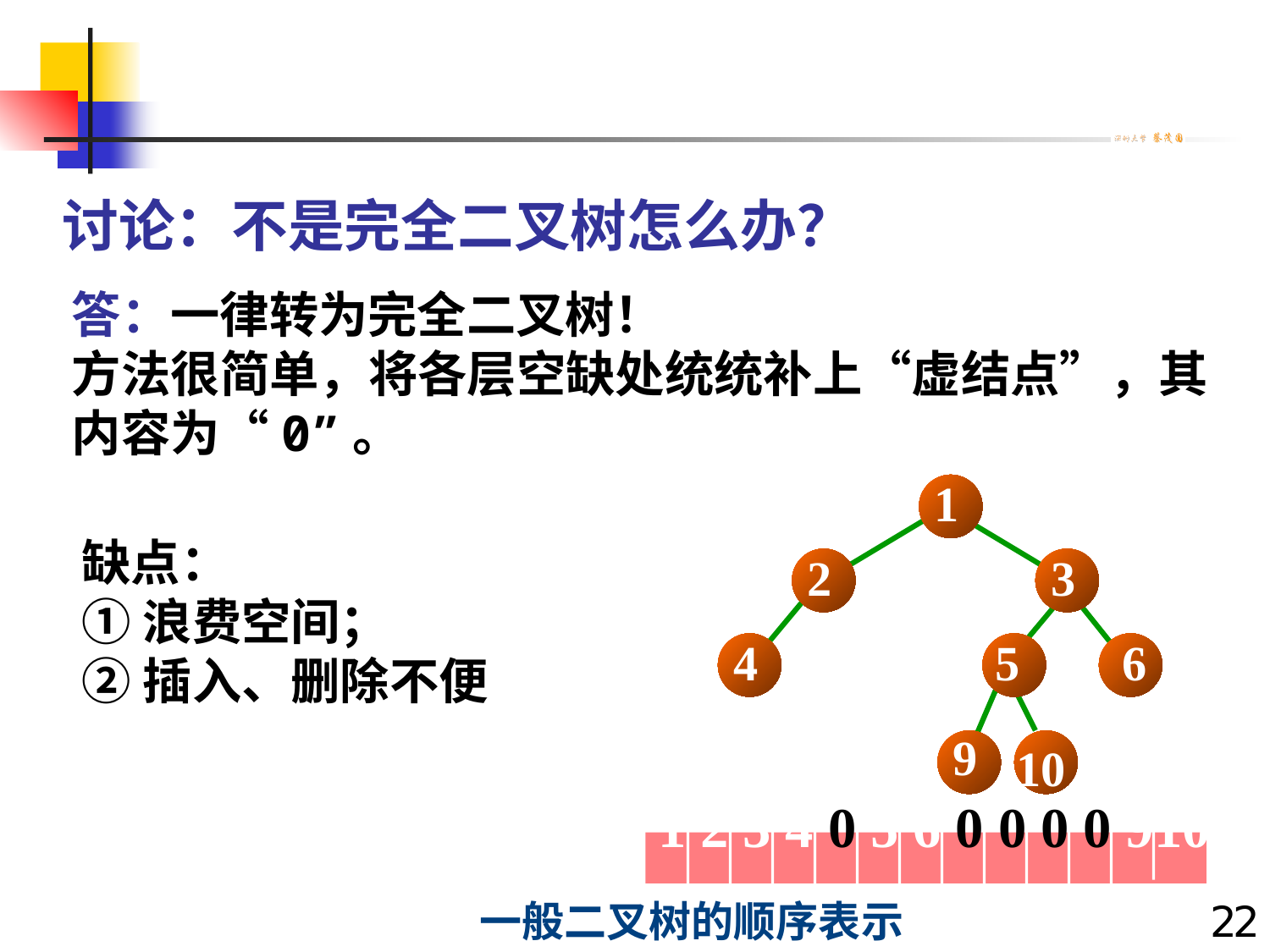

讨论：不是完全二叉树怎么办？
答：一律转为完全二叉树！
方法很简单，将各层空缺处统统补上“虚结点”，其内容为“0”。
1

缺点：
①浪费空间；
②插入、删除不便
2
3

4
5
6

8
9

10
9

1 2 3 4 0 5 6 0 0 0 0 910

　　　　　                  一般二叉树的顺序表示
22